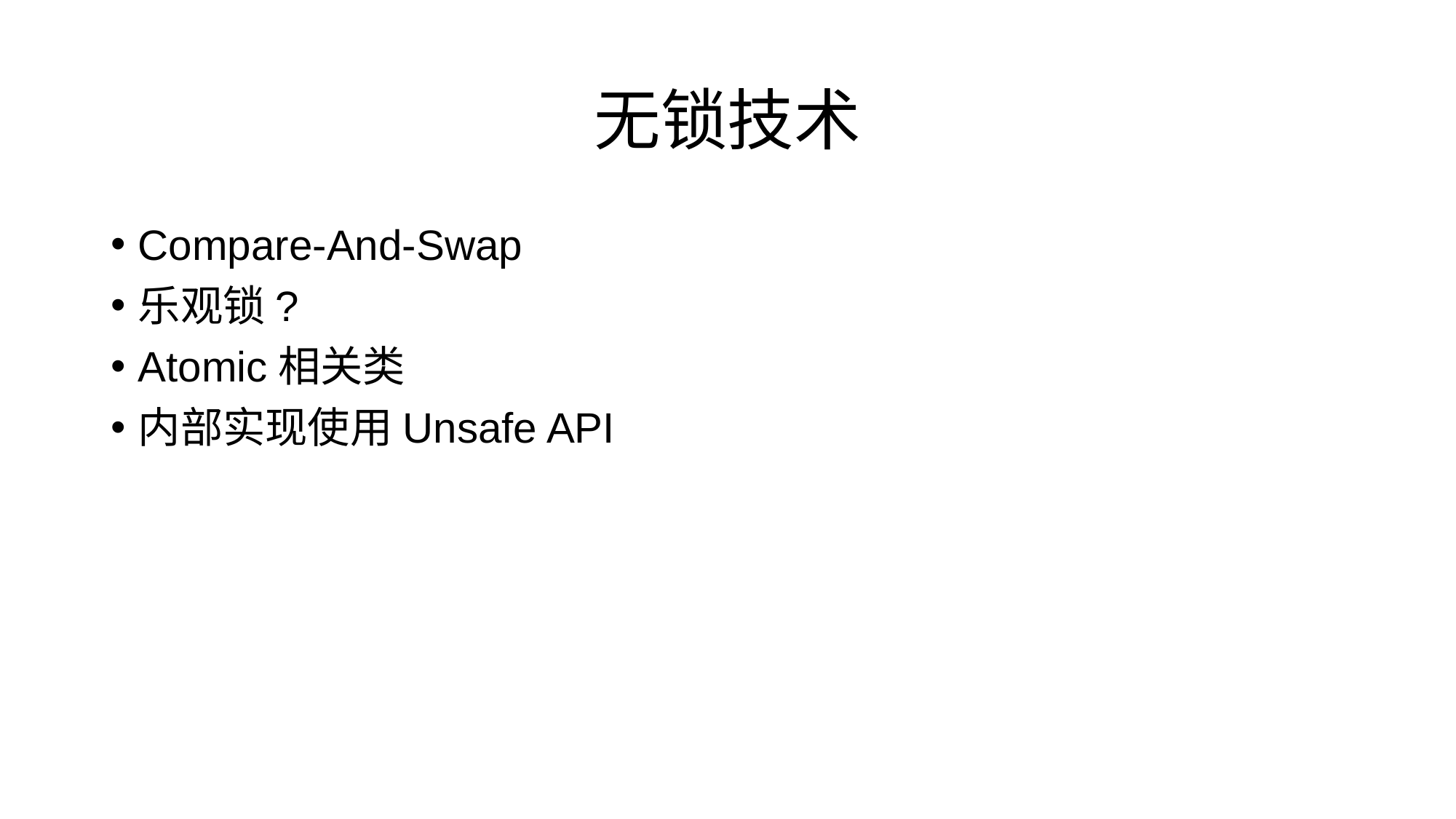

# 无锁技术
Compare-And-Swap
乐观锁?
Atomic相关类
内部实现使用Unsafe API